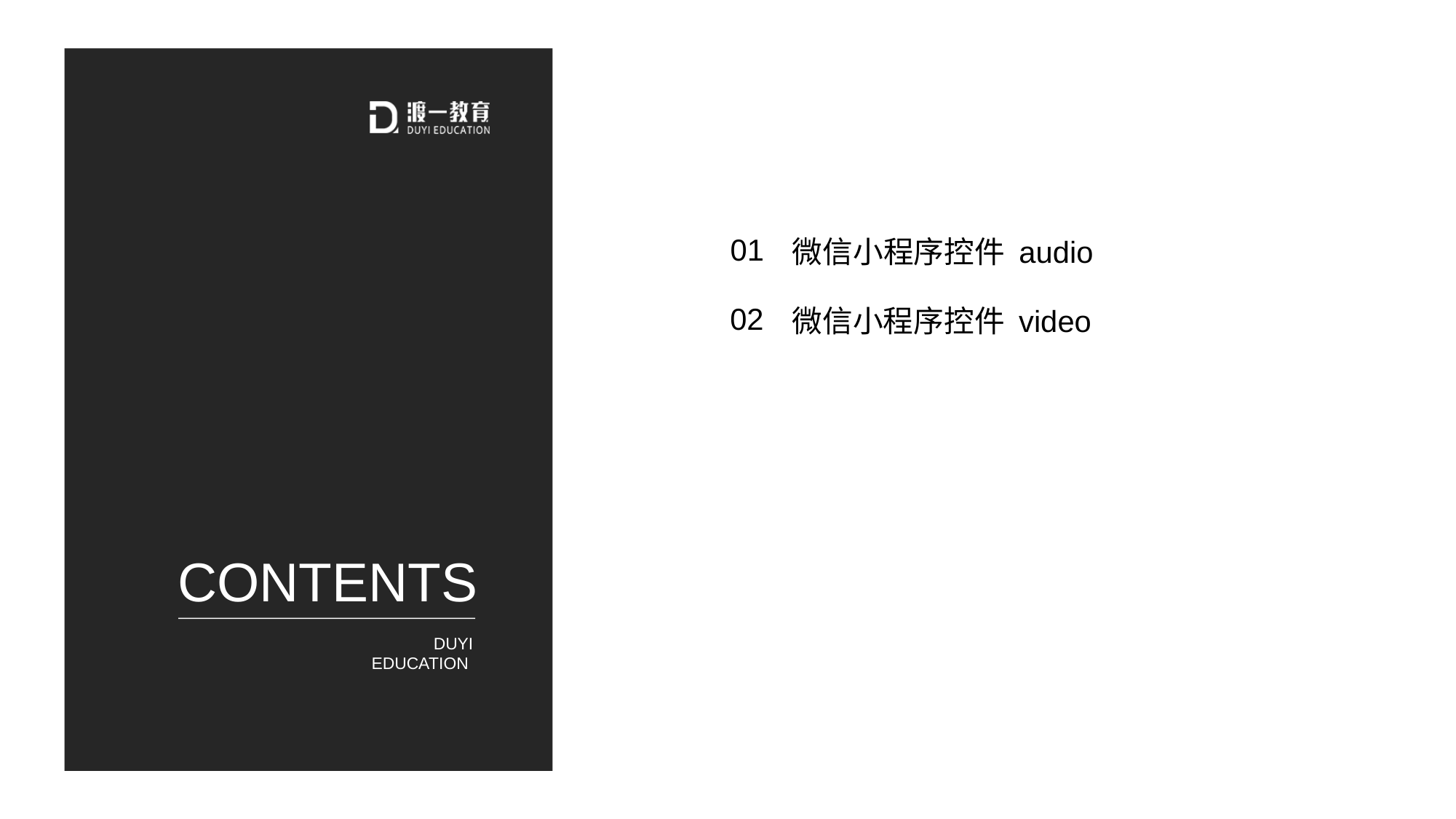

# 01
微信小程序控件 audio
02
微信小程序控件 video